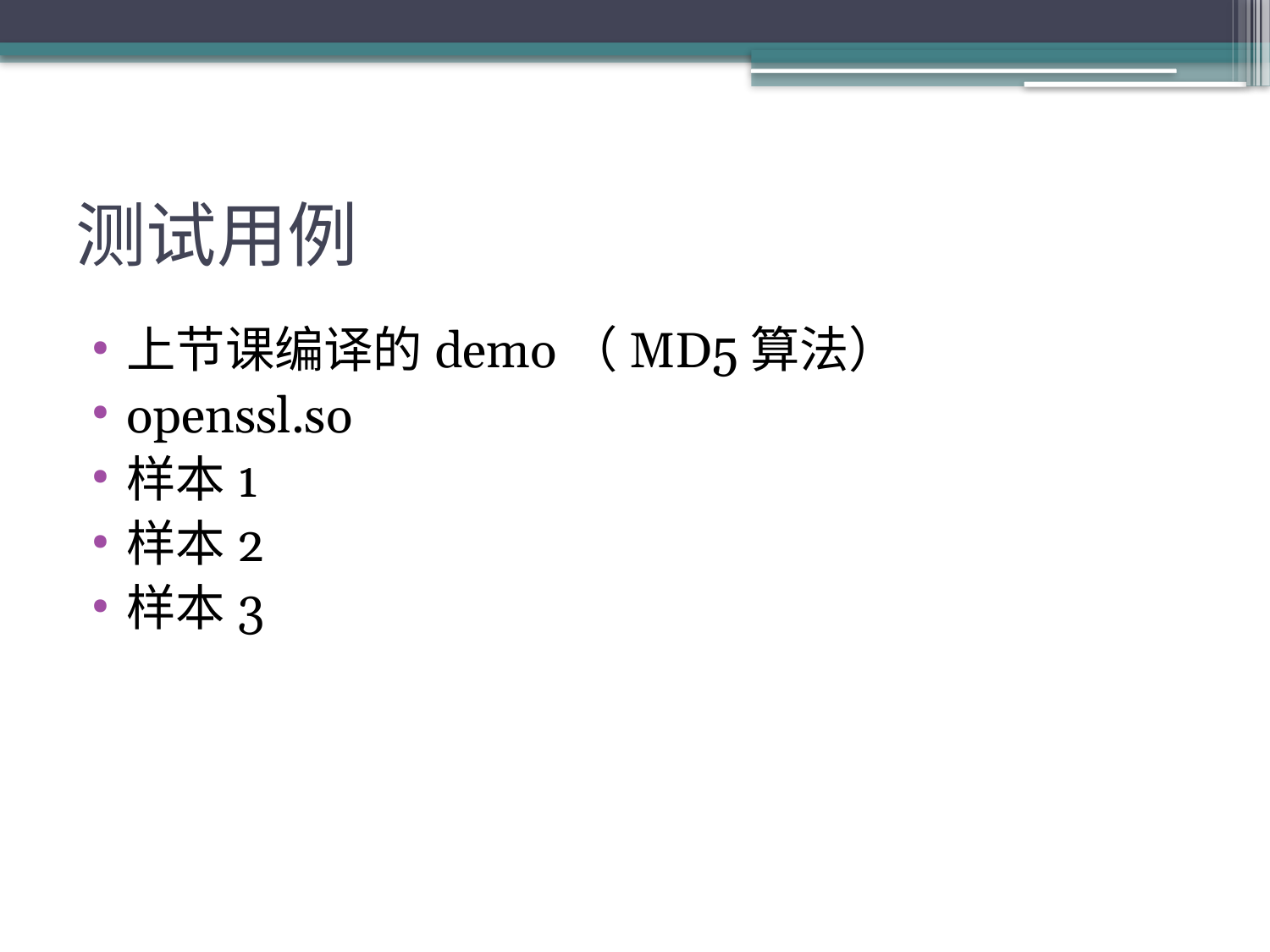

# 测试用例
上节课编译的demo（MD5算法）
openssl.so
样本1
样本2
样本3